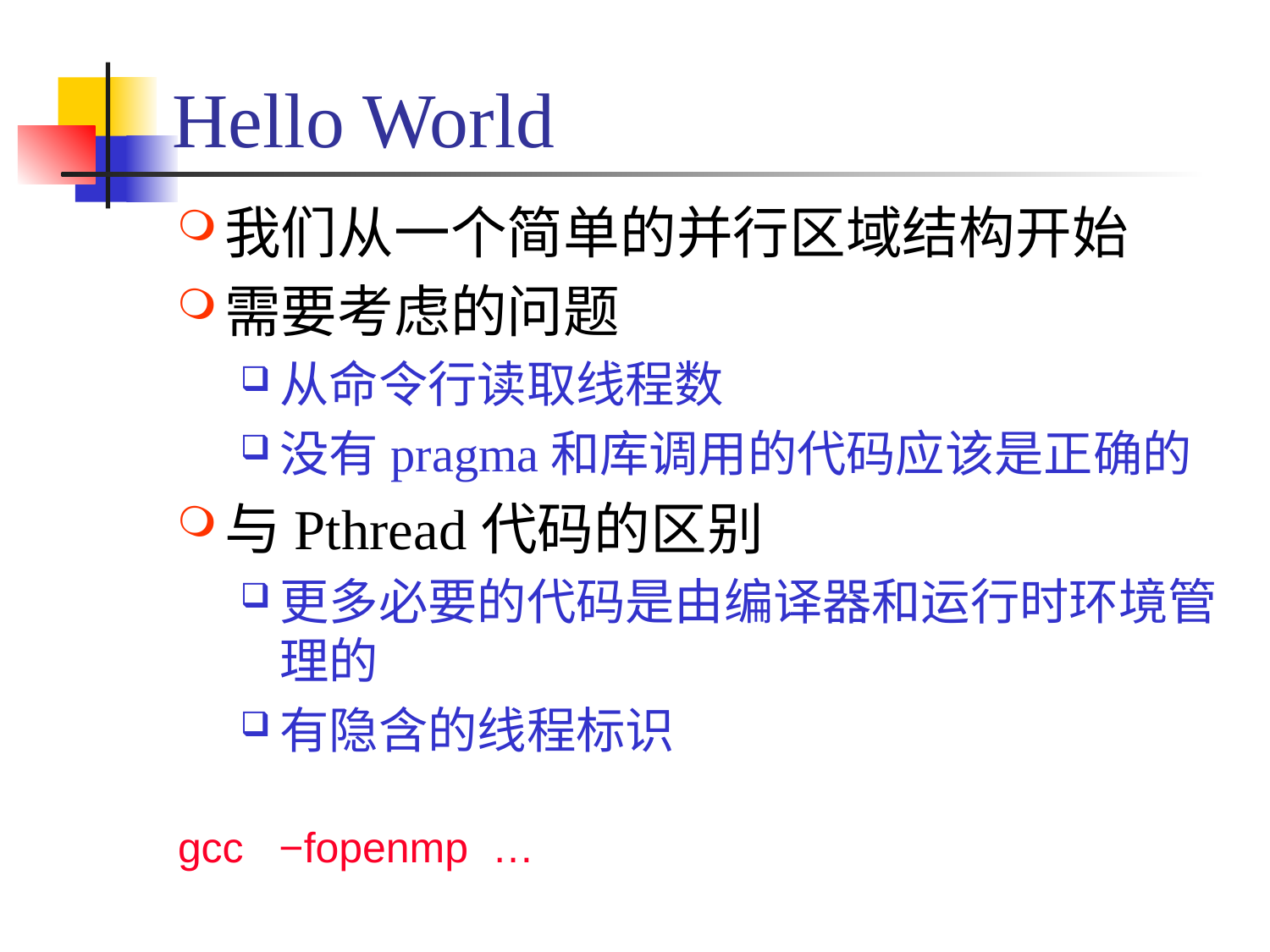

# Hello World
我们从一个简单的并行区域结构开始
需要考虑的问题
从命令行读取线程数
没有pragma和库调用的代码应该是正确的
与Pthread代码的区别
更多必要的代码是由编译器和运行时环境管理的
有隐含的线程标识
gcc   −fopenmp  …